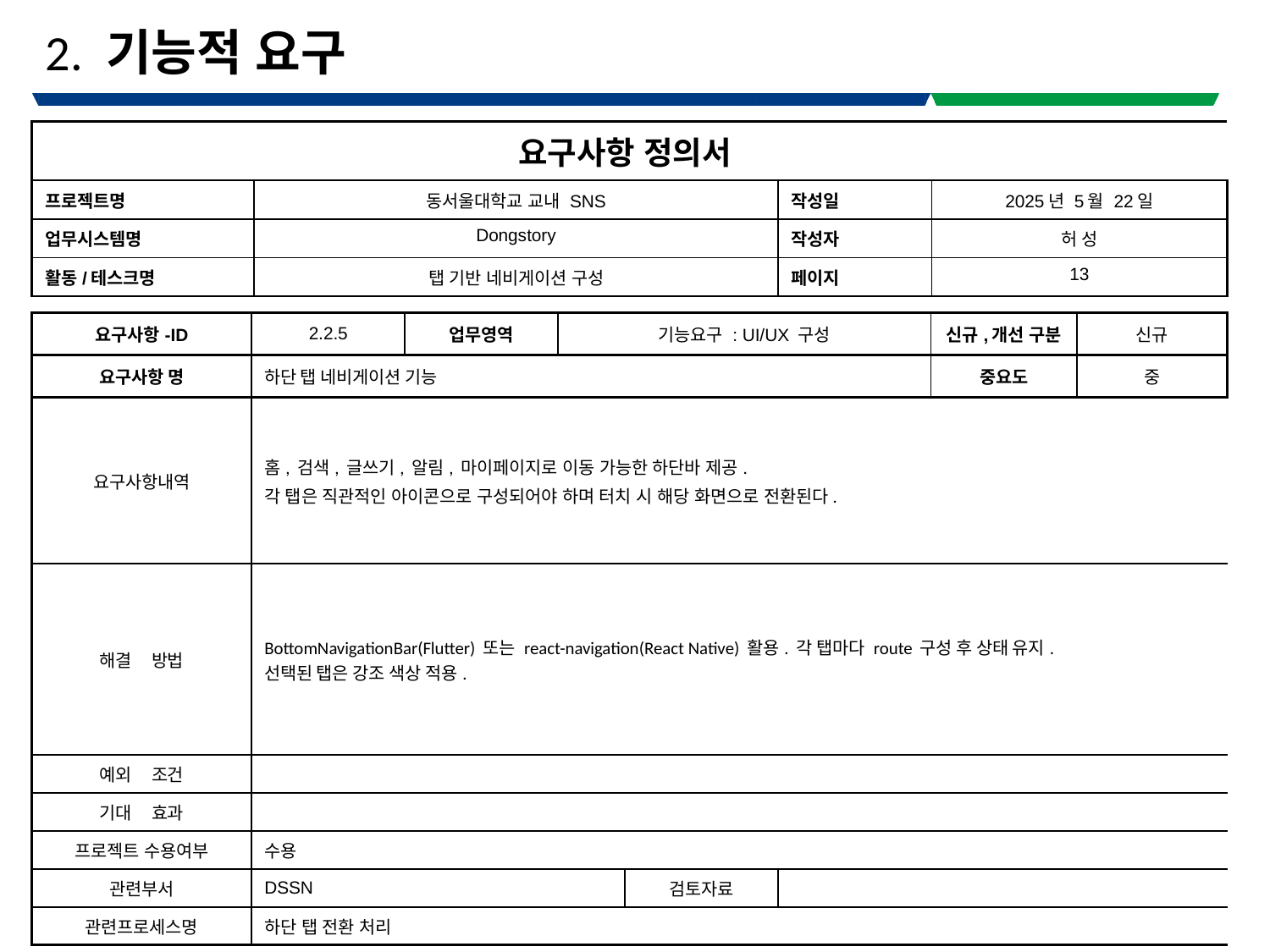

# 2. 기능적 요구
| 요구사항 정의서 |  |  |  |
| --- | --- | --- | --- |
| 프로젝트명 | 동서울대학교 교내 SNS | 작성일 | 2025년 5월 22일 |
| 업무시스템명 | Dongstory | 작성자 | 허 성 |
| 활동/테스크명 | 탭 기반 네비게이션 구성 | 페이지 | 13 |
| 요구사항-ID | 2.2.5 | 업무영역 | 기능요구 : UI/UX 구성 |  |  | 신규,개선 구분 | 신규 |
| --- | --- | --- | --- | --- | --- | --- | --- |
| 요구사항 명 | 하단 탭 네비게이션 기능 |  |  |  |  | 중요도 | 중 |
| 요구사항내역 | 홈, 검색, 글쓰기, 알림, 마이페이지로 이동 가능한 하단바 제공. 각 탭은 직관적인 아이콘으로 구성되어야 하며 터치 시 해당 화면으로 전환된다. |  |  |  |  |  |  |
| 해결 방법 | BottomNavigationBar(Flutter) 또는 react-navigation(React Native) 활용. 각 탭마다 route 구성 후 상태 유지. 선택된 탭은 강조 색상 적용. |  |  |  |  |  |  |
| 예외 조건 |  |  |  |  |  |  |  |
| 기대 효과 |  |  |  |  |  |  |  |
| 프로젝트 수용여부 | 수용 |  |  |  |  |  |  |
| 관련부서 | DSSN |  |  | 검토자료 |  |  |  |
| 관련프로세스명 | 하단 탭 전환 처리 |  |  |  |  |  |  |